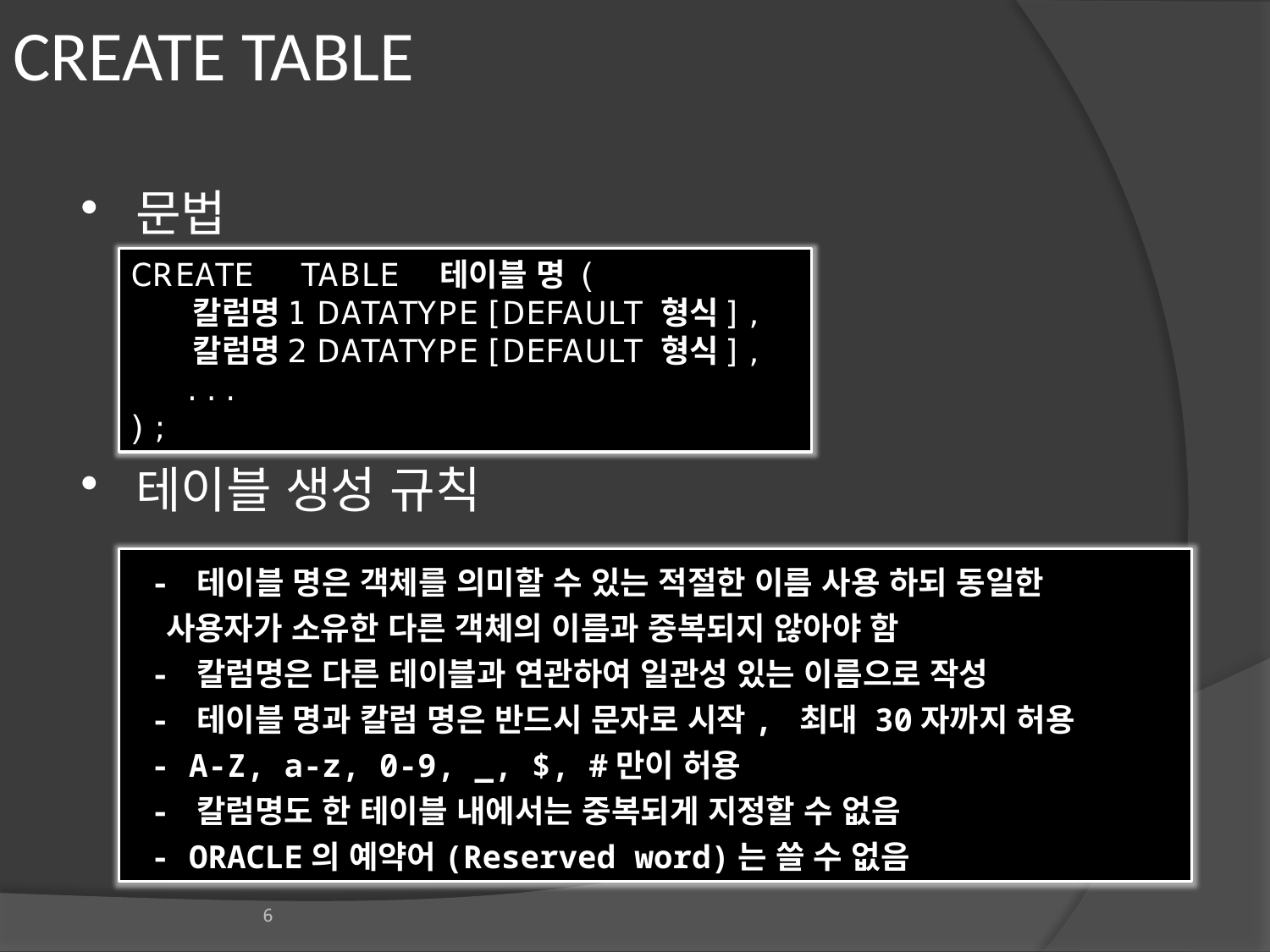

# CREATE TABLE
문법

테이블 생성 규칙
CREATE　TABLE　테이블 명 (
      칼럼명1 DATATYPE [DEFAULT 형식] ,
      칼럼명2 DATATYPE [DEFAULT 형식] ,
      . . .
) ;
 - 테이블 명은 객체를 의미할 수 있는 적절한 이름 사용 하되 동일한
   사용자가 소유한 다른 객체의 이름과 중복되지 않아야 함
 - 칼럼명은 다른 테이블과 연관하여 일관성 있는 이름으로 작성
 - 테이블 명과 칼럼 명은 반드시 문자로 시작, 최대 30자까지 허용
 - A-Z, a-z, 0-9, _, $, #만이 허용
 - 칼럼명도 한 테이블 내에서는 중복되게 지정할 수 없음
 - ORACLE의 예약어(Reserved word)는 쓸 수 없음
6